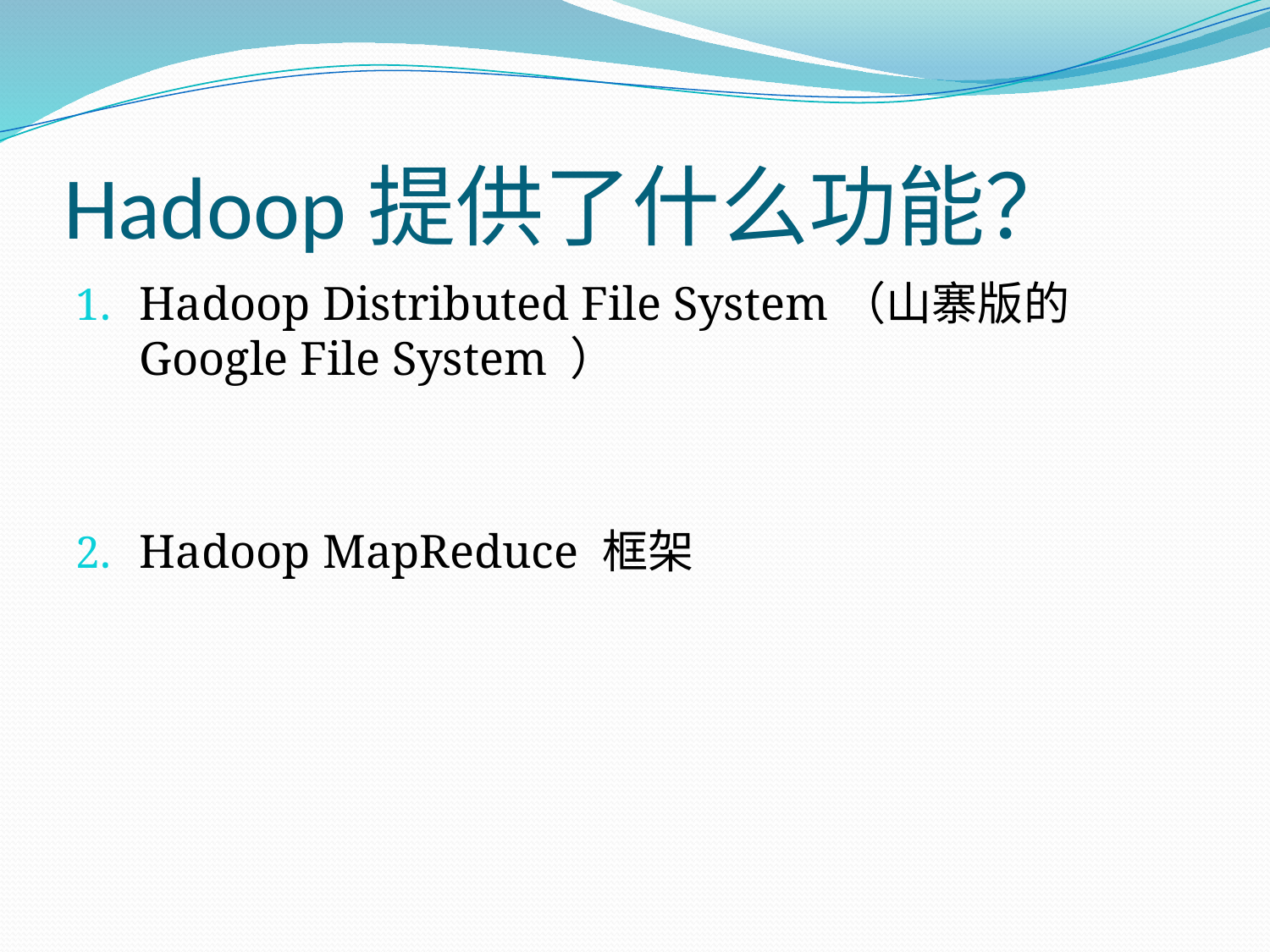

# Hadoop提供了什么功能？
Hadoop Distributed File System（山寨版的Google File System ）

Hadoop MapReduce 框架